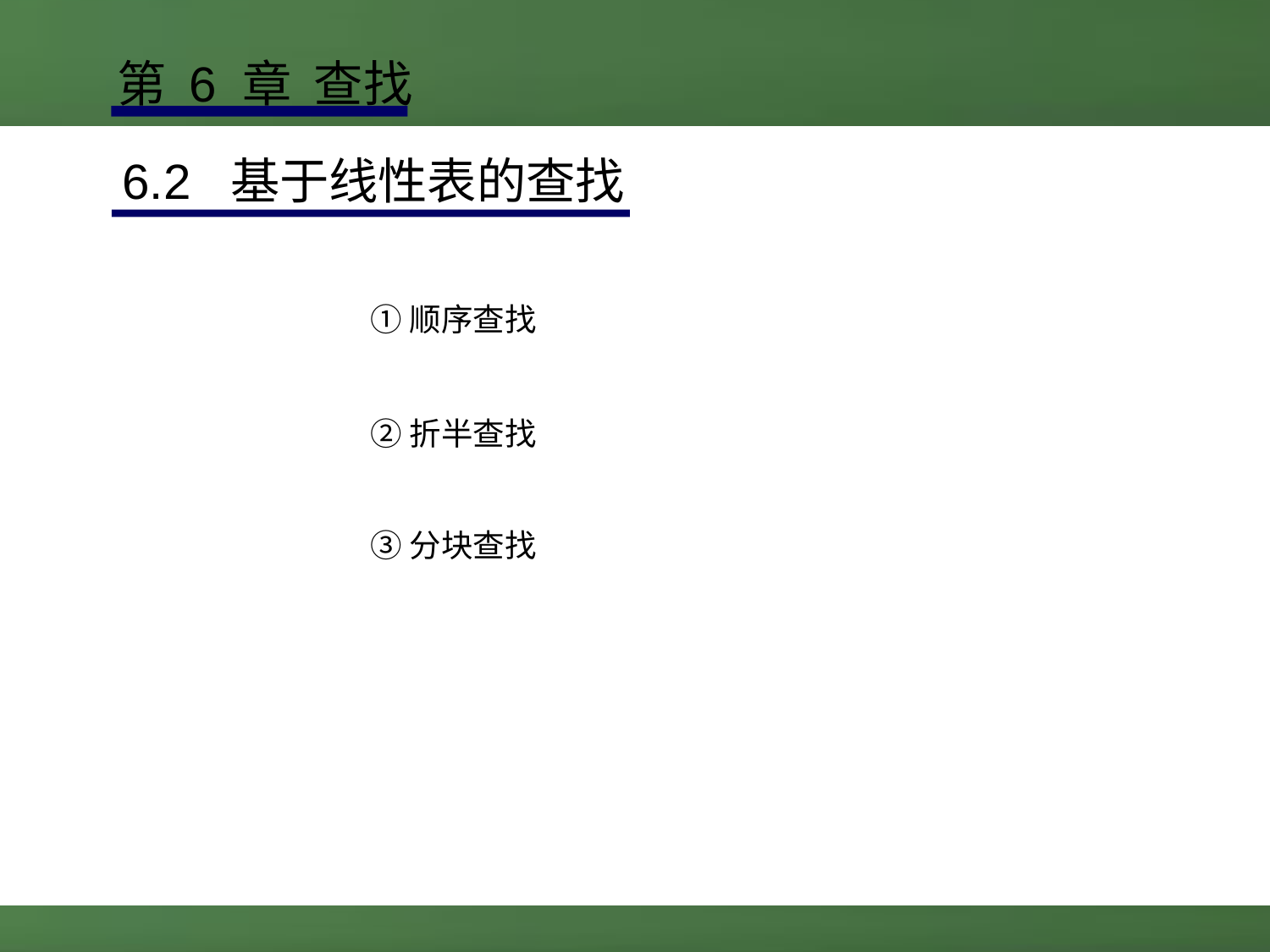

第 6 章  查找

6.2  基于线性表的查找

①顺序查找
②折半查找
③分块查找